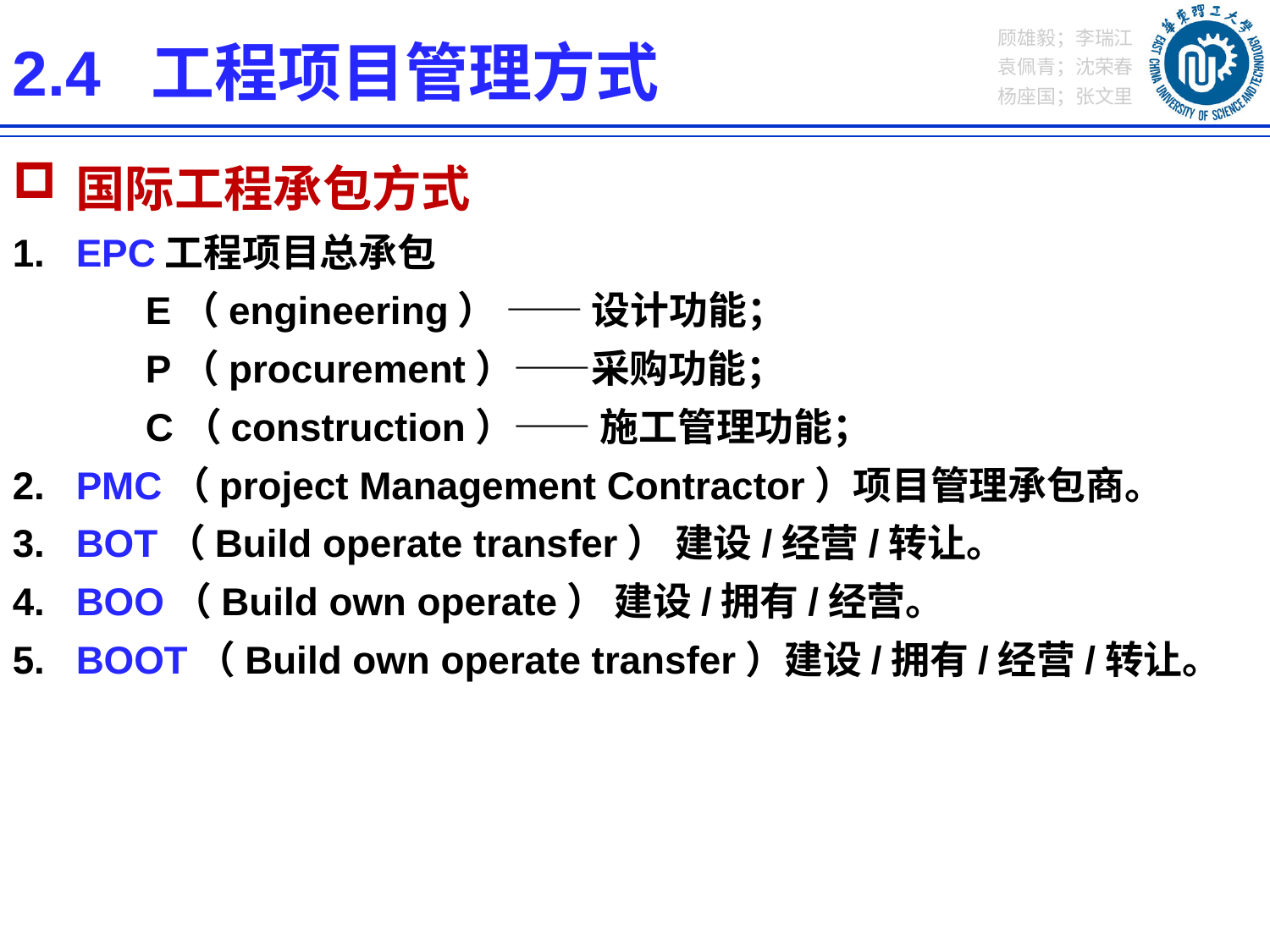

2.4  工程项目管理方式
国际工程承包方式
EPC工程项目总承包
E（engineering） —— 设计功能；
P（procurement）——采购功能；
C（construction）—— 施工管理功能；
PMC（project Management Contractor）项目管理承包商。
BOT（Build operate transfer） 建设/经营/转让。
BOO（Build own operate） 建设/拥有/经营。
BOOT（Build own operate transfer）建设/拥有/经营/转让。